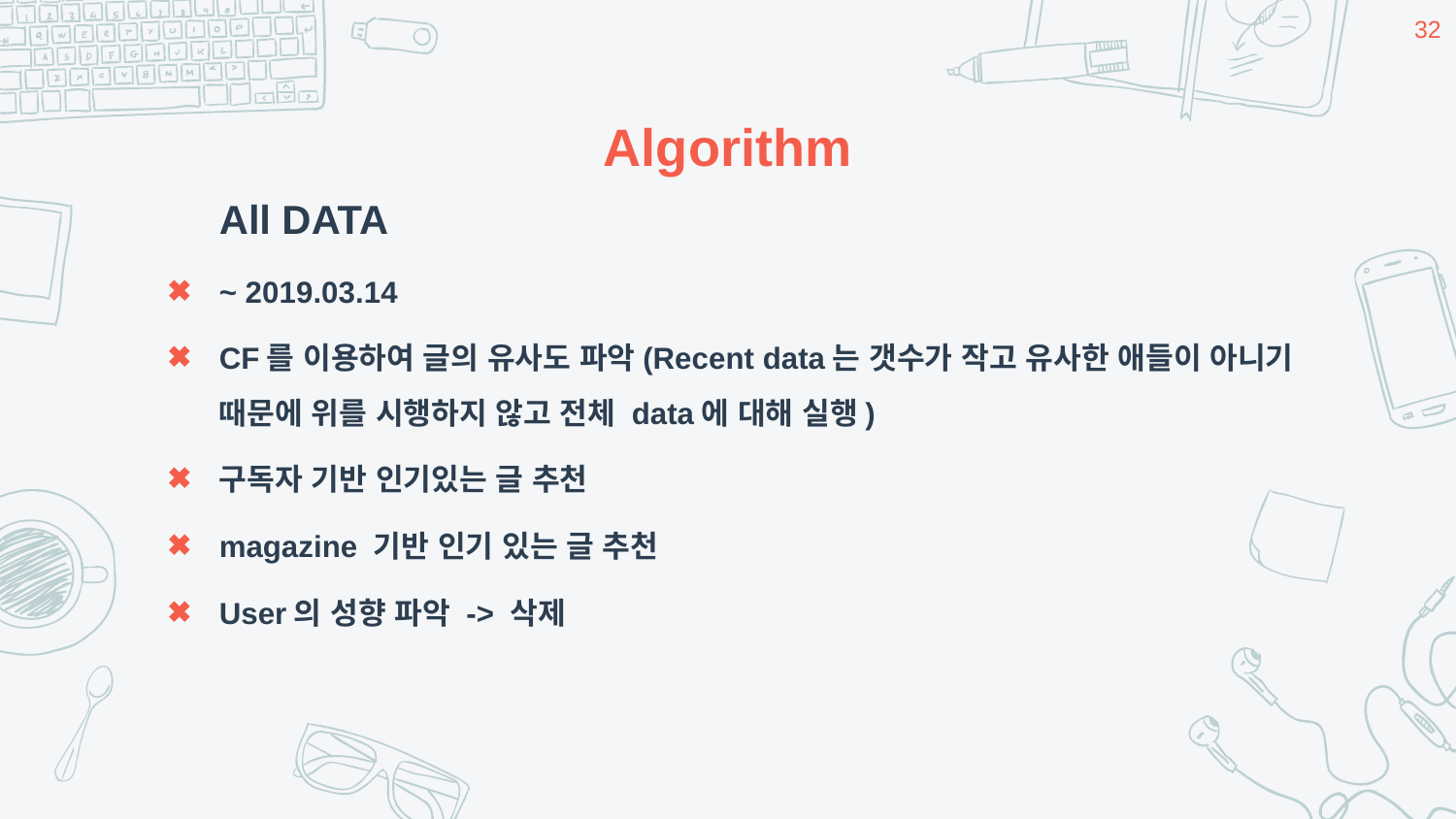

32
# Algorithm
All DATA
~ 2019.03.14
CF를 이용하여 글의 유사도 파악(Recent data는 갯수가 작고 유사한 애들이 아니기 때문에 위를 시행하지 않고 전체 data에 대해 실행)
구독자 기반 인기있는 글 추천
magazine 기반 인기 있는 글 추천
User의 성향 파악 -> 삭제